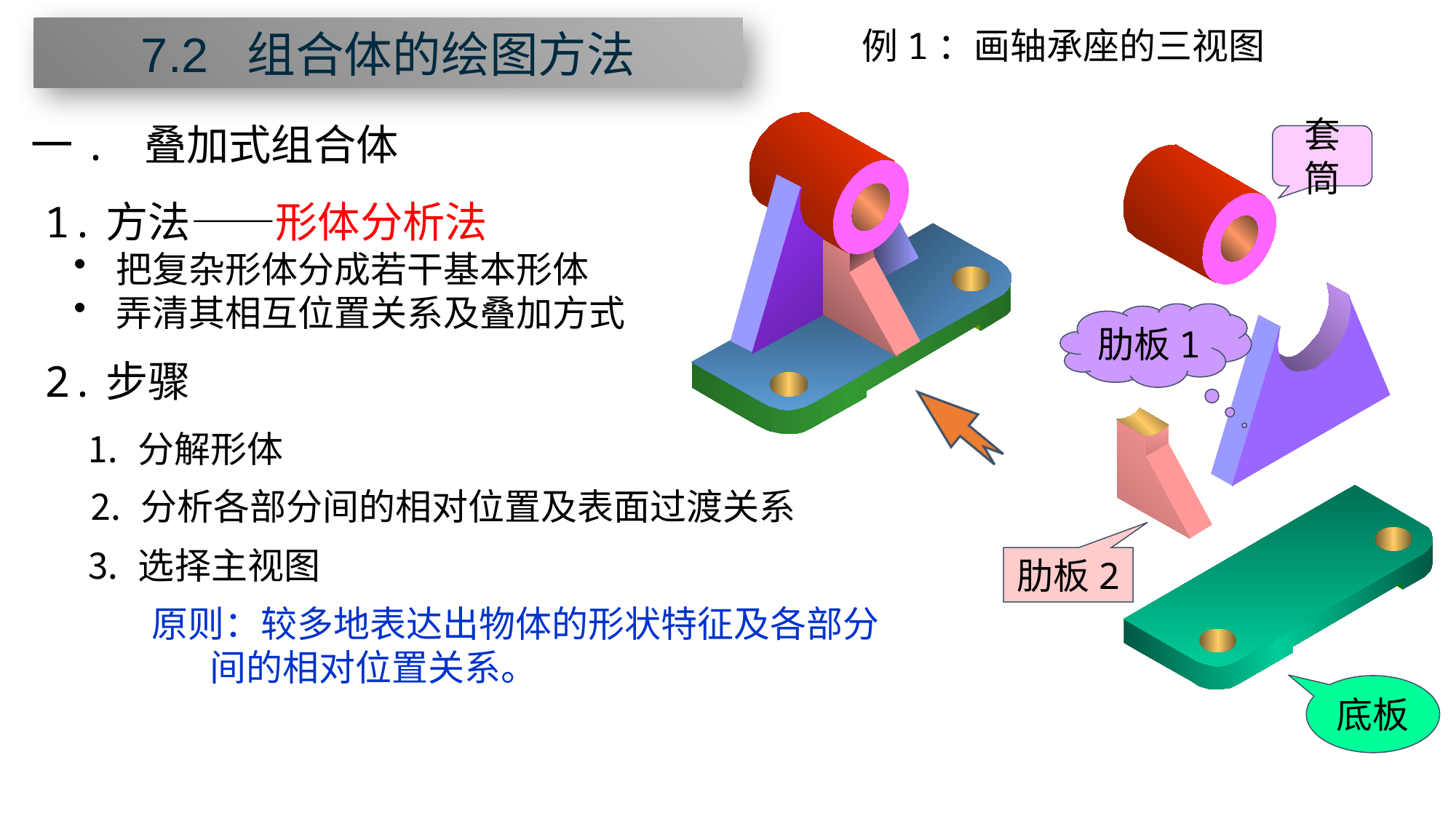

7.2  组合体的绘图方法
例1：画轴承座的三视图

一. 叠加式组合体
套筒

1.方法——形体分析法
 把复杂形体分成若干基本形体
 弄清其相互位置关系及叠加方式

肋板1
2.步骤

⒈ 分解形体
⒉ 分析各部分间的相对位置及表面过渡关系

⒊ 选择主视图
肋板2
原则：较多地表达出物体的形状特征及各部分
      间的相对位置关系。
底板